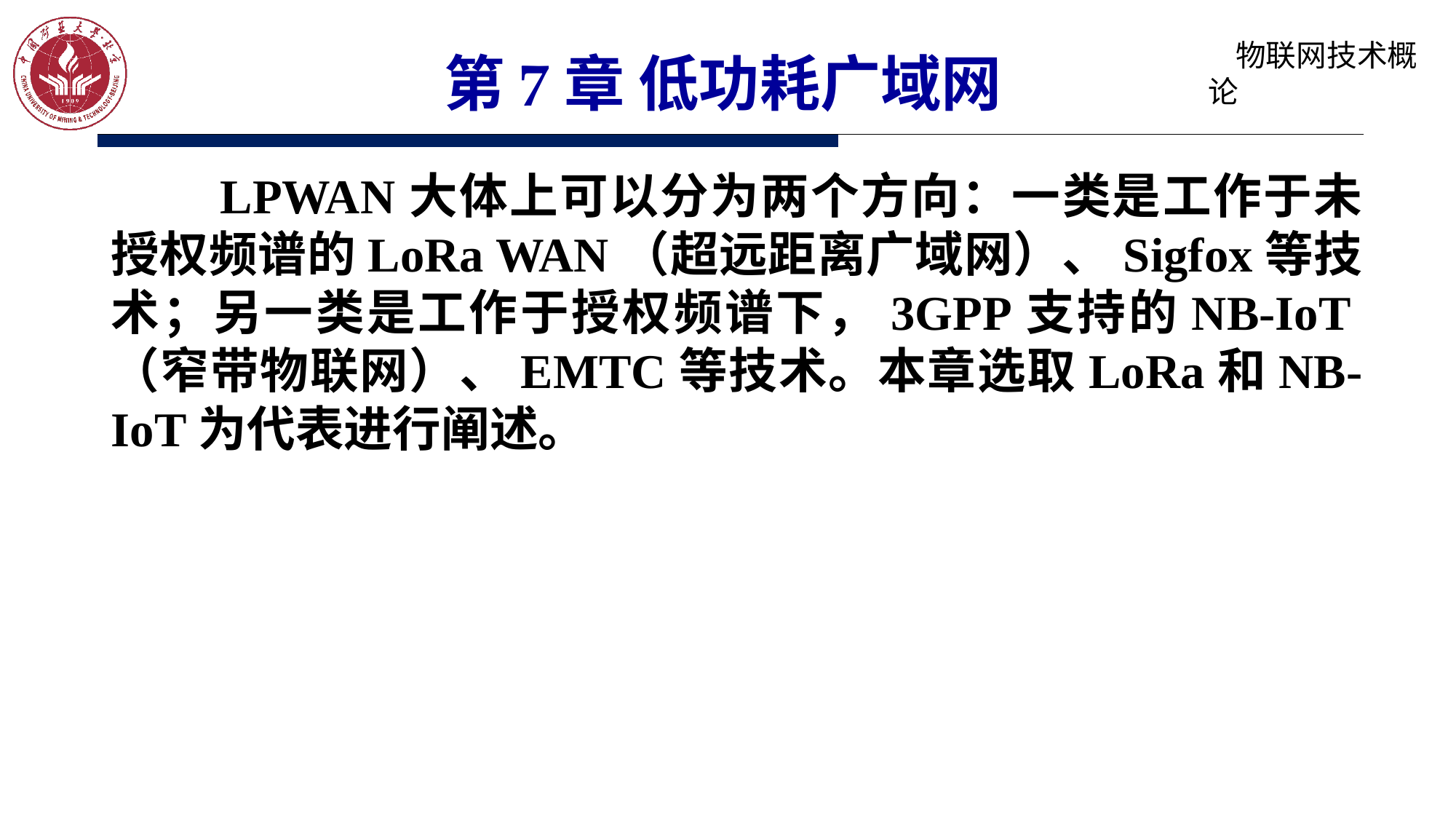

# 第7章 低功耗广域网
	LPWAN大体上可以分为两个方向：一类是工作于未授权频谱的LoRa WAN（超远距离广域网）、Sigfox等技术；另一类是工作于授权频谱下，3GPP支持的NB-IoT（窄带物联网）、EMTC等技术。本章选取LoRa和NB-IoT为代表进行阐述。